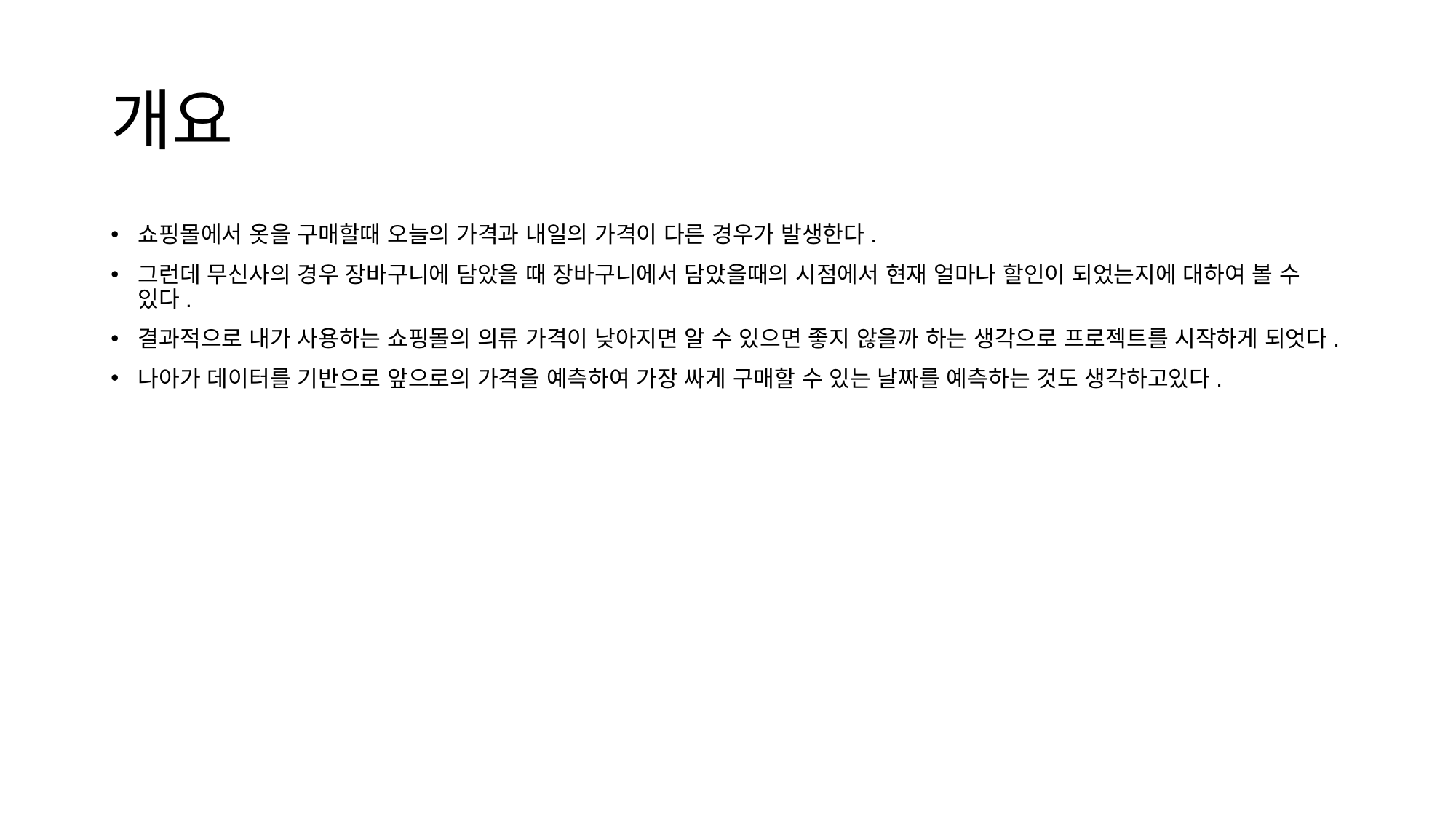

# 개요
쇼핑몰에서 옷을 구매할때 오늘의 가격과 내일의 가격이 다른 경우가 발생한다.
그런데 무신사의 경우 장바구니에 담았을 때 장바구니에서 담았을때의 시점에서 현재 얼마나 할인이 되었는지에 대하여 볼 수 있다.
결과적으로 내가 사용하는 쇼핑몰의 의류 가격이 낮아지면 알 수 있으면 좋지 않을까 하는 생각으로 프로젝트를 시작하게 되엇다.
나아가 데이터를 기반으로 앞으로의 가격을 예측하여 가장 싸게 구매할 수 있는 날짜를 예측하는 것도 생각하고있다.